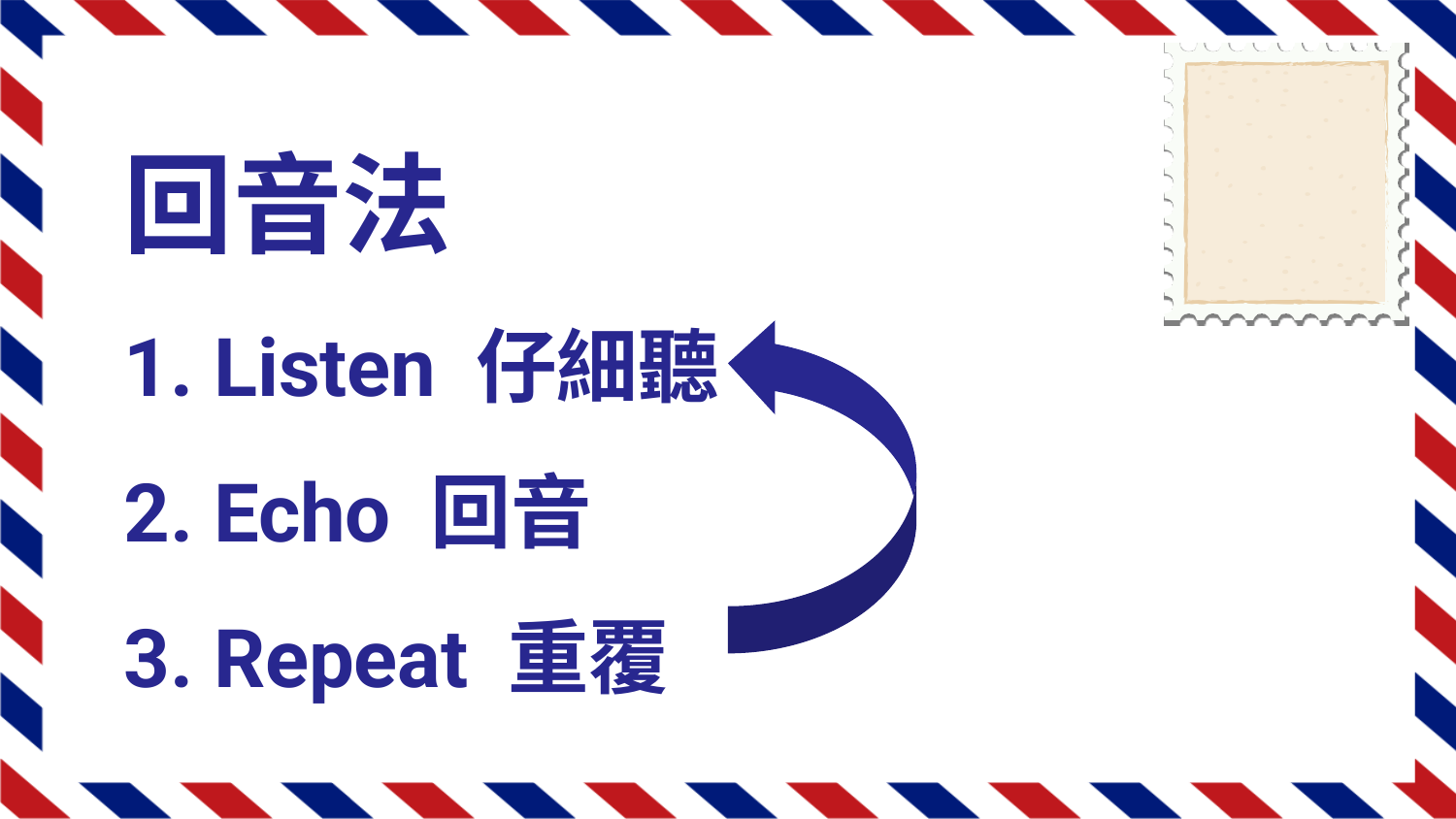

回音法
 Listen 仔細聽
 Echo 回音
 Repeat 重覆